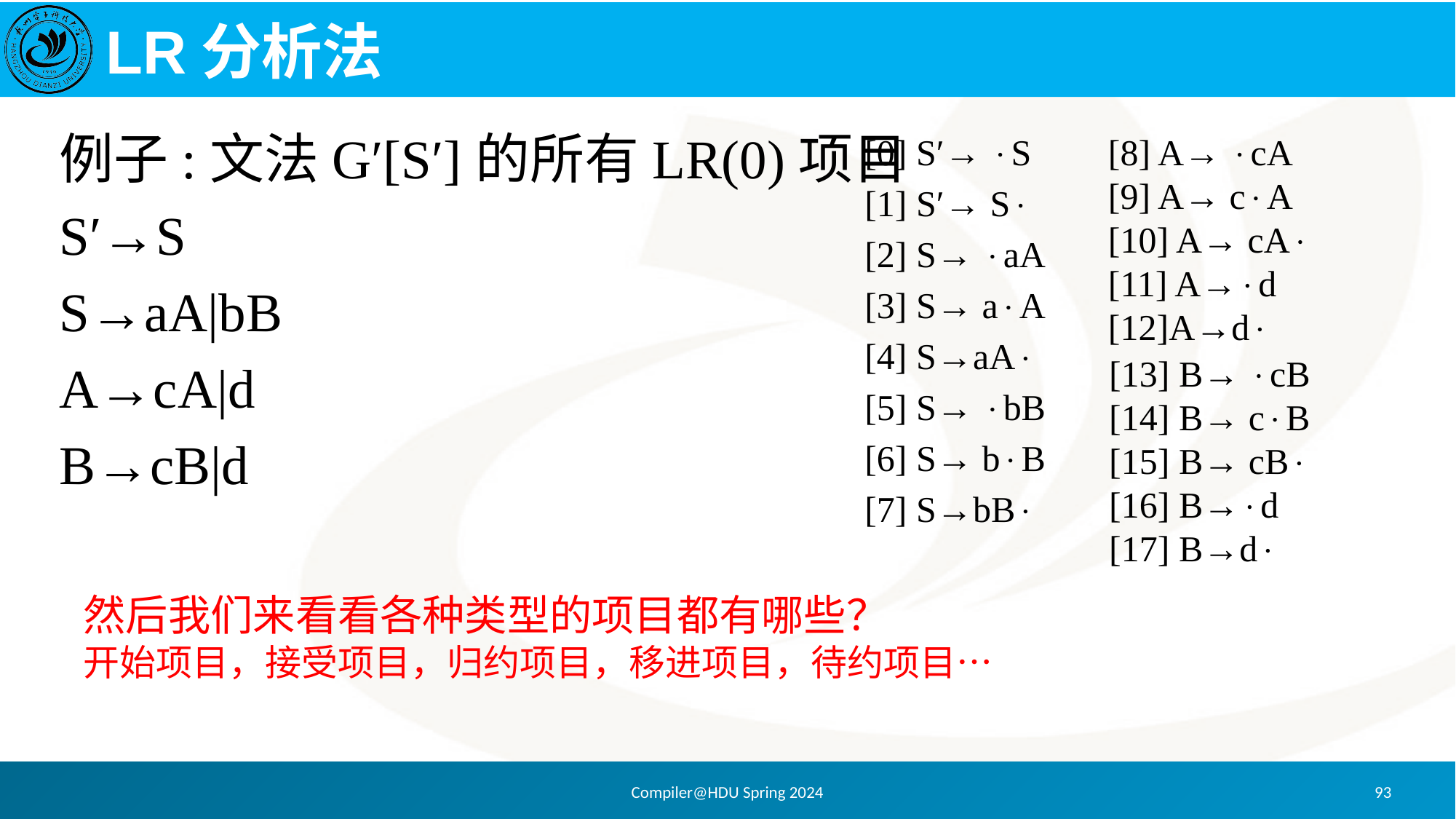

# LR分析法
例子:文法G′[S′]的所有LR(0)项目
S′→S
S→aA|bB
A→cA|d
B→cB|d
[0] S′→ ⋅S
[1] S′→ S⋅
[2] S→ ⋅aA
[3] S→ a⋅A
[4] S→aA⋅
[5] S→ ⋅bB
[6] S→ b⋅B
[7] S→bB⋅
[8] A→ ⋅cA
[9] A→ c⋅A
[10] A→ cA⋅
[11] A→⋅d
[12]A→d⋅
[13] B→ ⋅cB
[14] B→ c⋅B
[15] B→ cB⋅
[16] B→⋅d
[17] B→d⋅
然后我们来看看各种类型的项目都有哪些？
开始项目，接受项目，归约项目，移进项目，待约项目…
Compiler@HDU Spring 2024
93